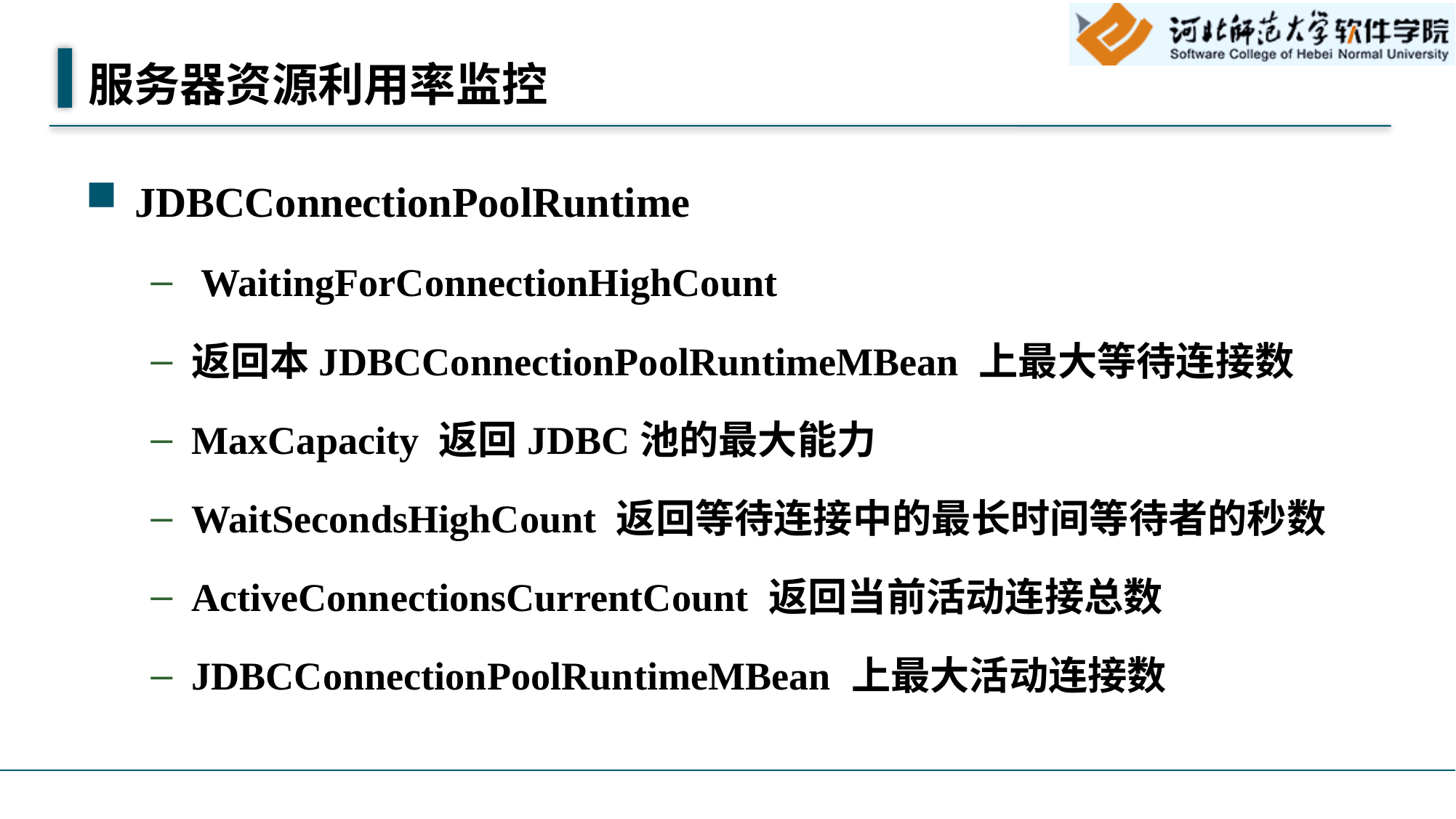

# 服务器资源利用率监控
JDBCConnectionPoolRuntime
 WaitingForConnectionHighCount
返回本JDBCConnectionPoolRuntimeMBean 上最大等待连接数
MaxCapacity 返回JDBC池的最大能力
WaitSecondsHighCount 返回等待连接中的最长时间等待者的秒数
ActiveConnectionsCurrentCount 返回当前活动连接总数
JDBCConnectionPoolRuntimeMBean 上最大活动连接数